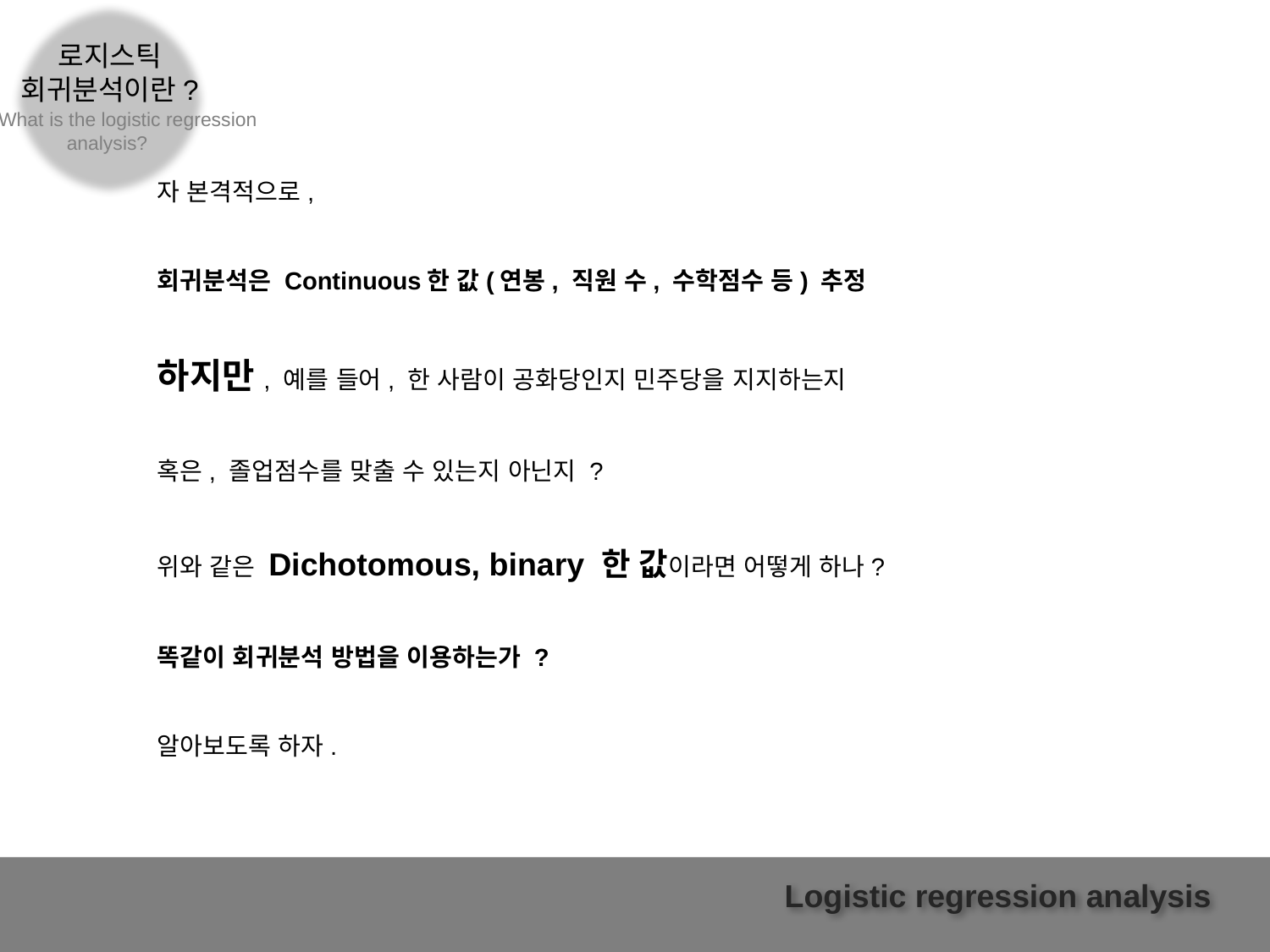

로지스틱
회귀분석이란?
      What is the logistic regression analysis?
자 본격적으로,

회귀분석은 Continuous한 값(연봉, 직원 수, 수학점수 등) 추정

하지만, 예를 들어, 한 사람이 공화당인지 민주당을 지지하는지

혹은, 졸업점수를 맞출 수 있는지 아닌지 ?

위와 같은 Dichotomous, binary 한 값이라면 어떻게 하나?

똑같이 회귀분석 방법을 이용하는가 ?

알아보도록 하자.

Logistic regression analysis